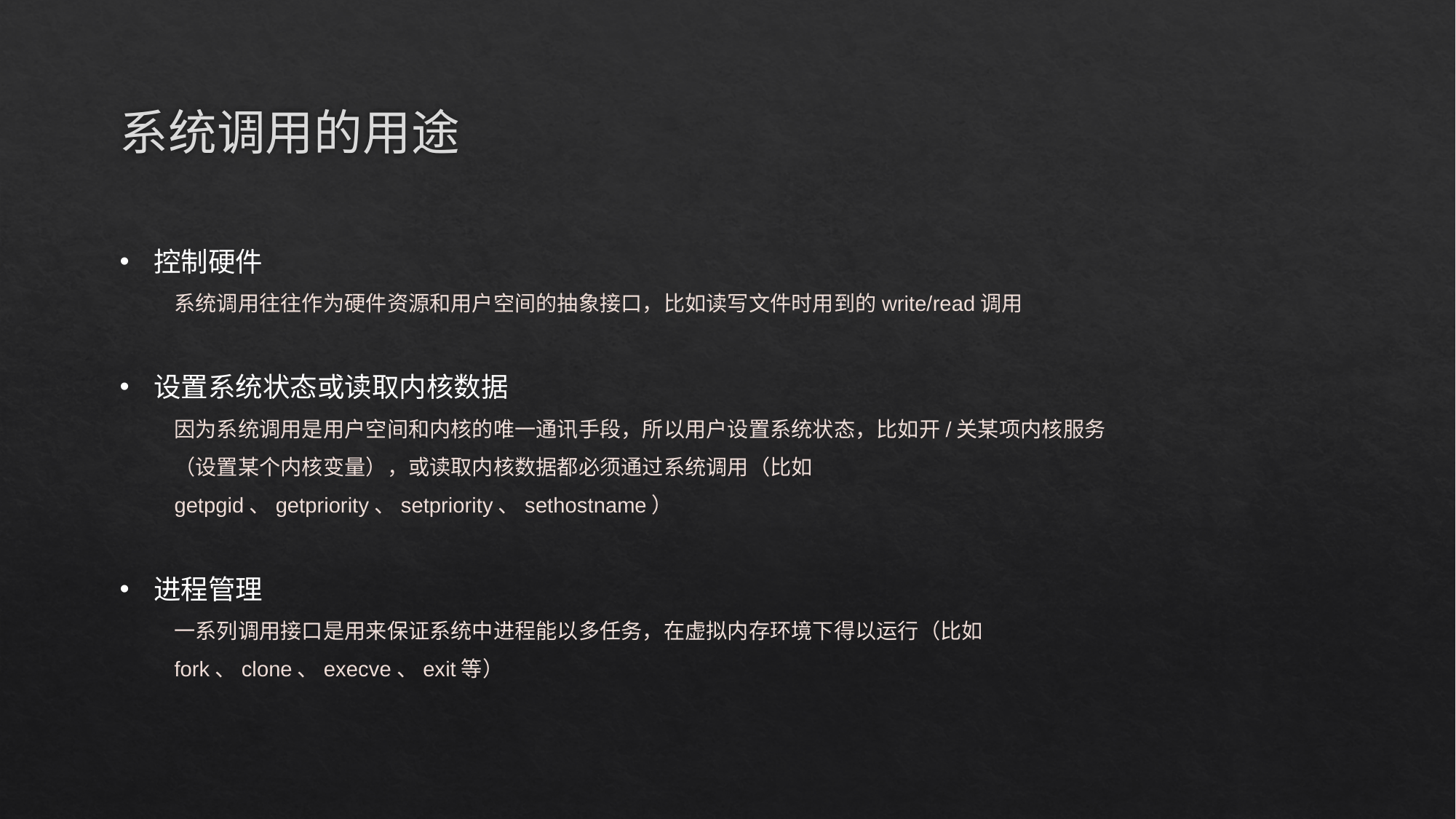

# 系统调用的用途
控制硬件
系统调用往往作为硬件资源和用户空间的抽象接口，比如读写文件时用到的write/read调用

设置系统状态或读取内核数据
因为系统调用是用户空间和内核的唯一通讯手段，所以用户设置系统状态，比如开/关某项内核服务（设置某个内核变量），或读取内核数据都必须通过系统调用（比如getpgid、getpriority、setpriority、sethostname）

进程管理
一系列调用接口是用来保证系统中进程能以多任务，在虚拟内存环境下得以运行（比如 fork、clone、execve、exit等）